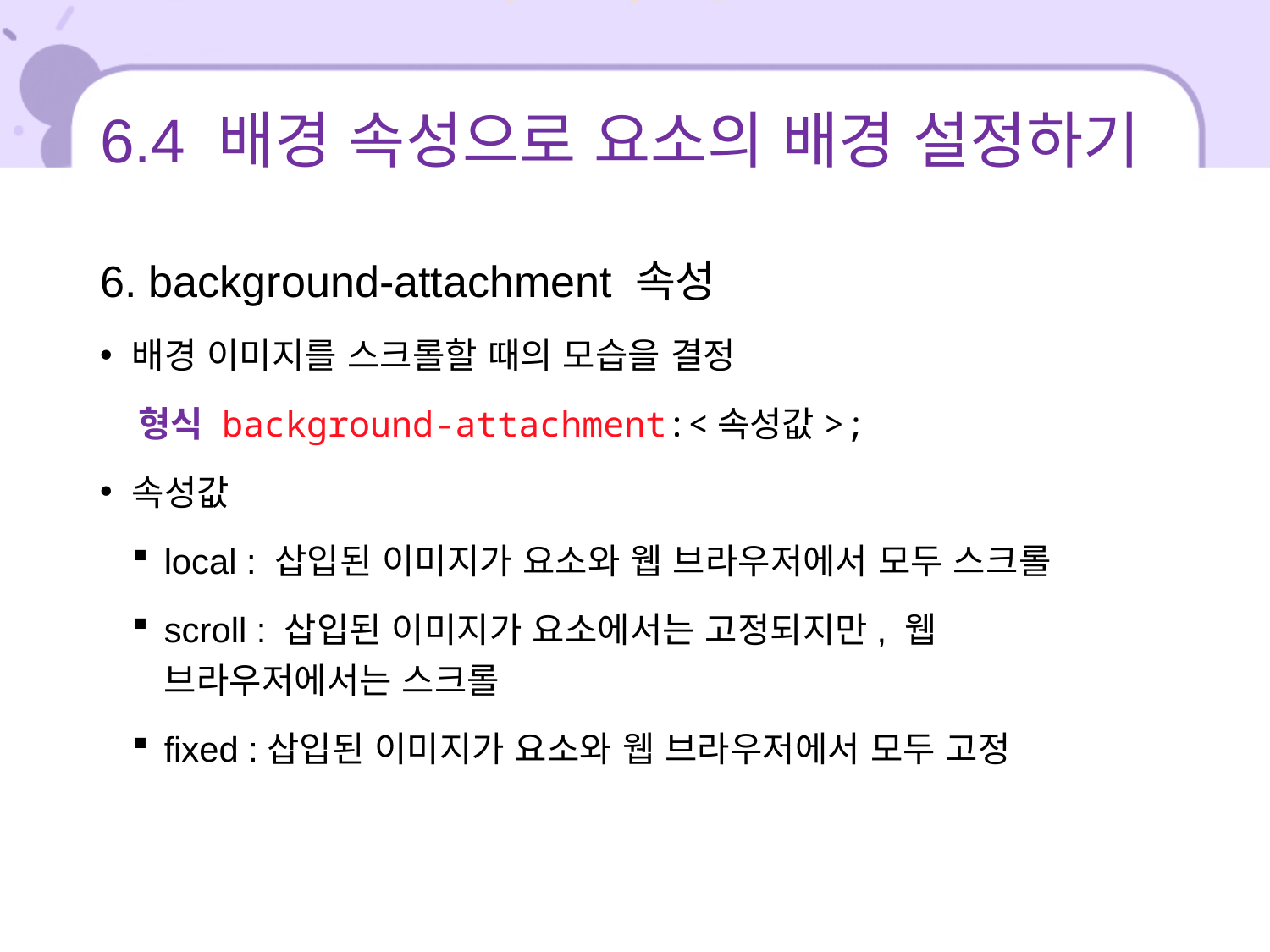

# 6.4 배경 속성으로 요소의 배경 설정하기
6. background-attachment 속성
배경 이미지를 스크롤할 때의 모습을 결정
   형식 background-attachment:<속성값>;
속성값
local : 삽입된 이미지가 요소와 웹 브라우저에서 모두 스크롤
scroll : 삽입된 이미지가 요소에서는 고정되지만, 웹 브라우저에서는 스크롤
fixed :삽입된 이미지가 요소와 웹 브라우저에서 모두 고정